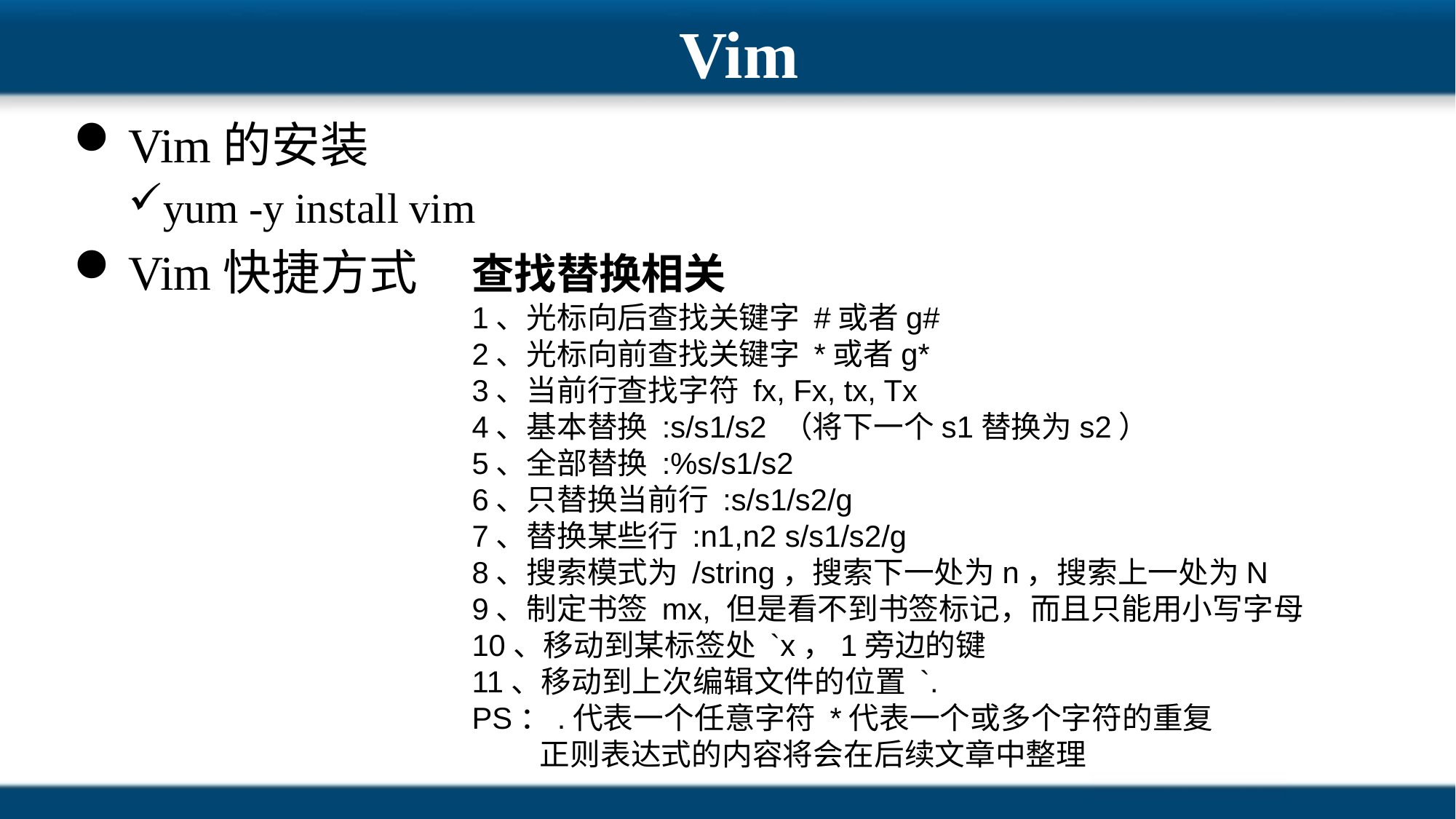

# Vim
Vim的安装
yum -y install vim
Vim快捷方式
查找替换相关
1、光标向后查找关键字 #或者g#
2、光标向前查找关键字 *或者g*
3、当前行查找字符 fx, Fx, tx, Tx
4、基本替换 :s/s1/s2 （将下一个s1替换为s2）
5、全部替换 :%s/s1/s2
6、只替换当前行 :s/s1/s2/g
7、替换某些行 :n1,n2 s/s1/s2/g
8、搜索模式为 /string，搜索下一处为n，搜索上一处为N
9、制定书签 mx, 但是看不到书签标记，而且只能用小写字母
10、移动到某标签处 `x，1旁边的键
11、移动到上次编辑文件的位置 `.
PS：.代表一个任意字符 *代表一个或多个字符的重复
         正则表达式的内容将会在后续文章中整理